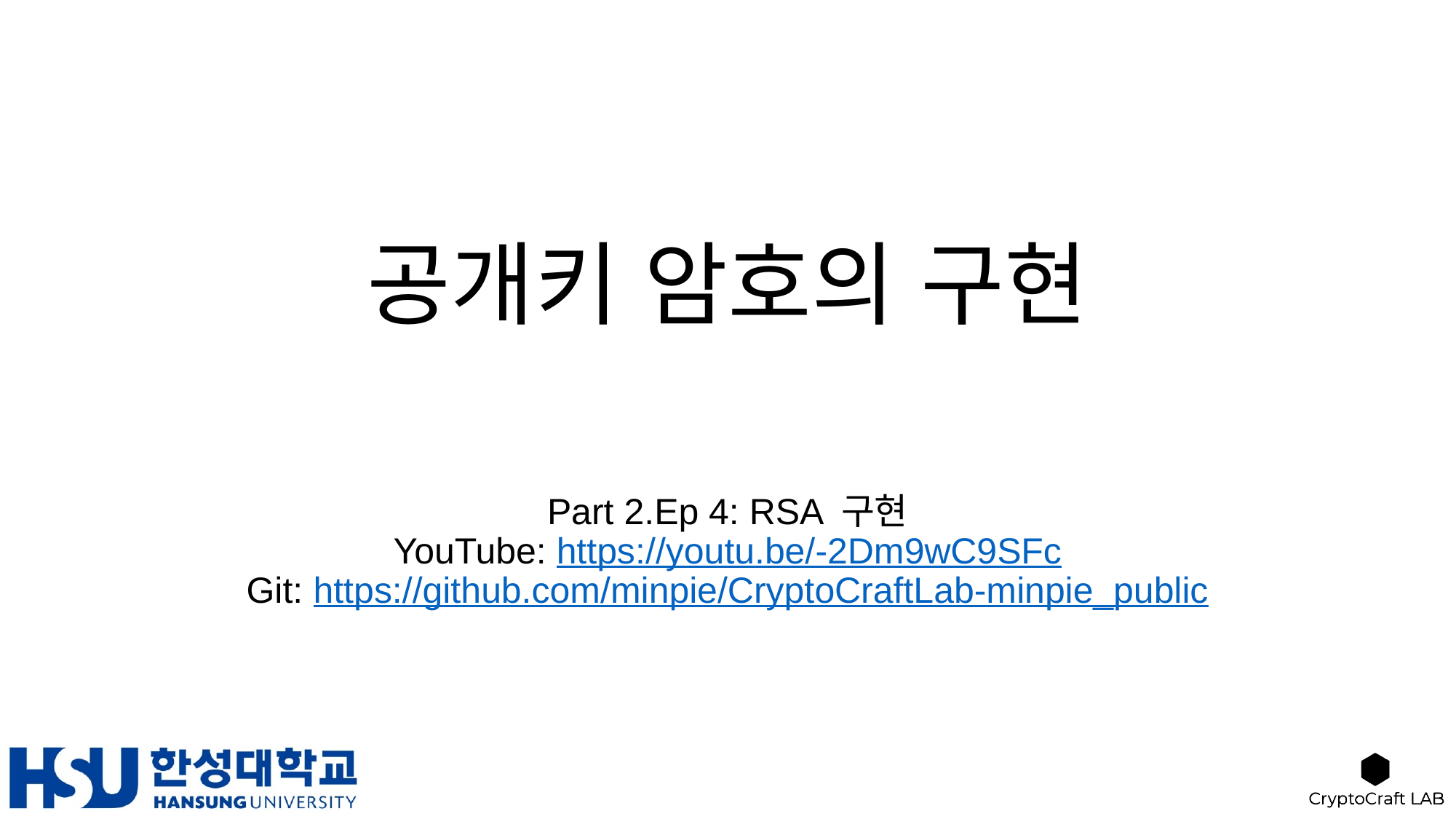

# 공개키 암호의 구현
Part 2.Ep 4: RSA 구현
YouTube: https://youtu.be/-2Dm9wC9SFc
Git: https://github.com/minpie/CryptoCraftLab-minpie_public